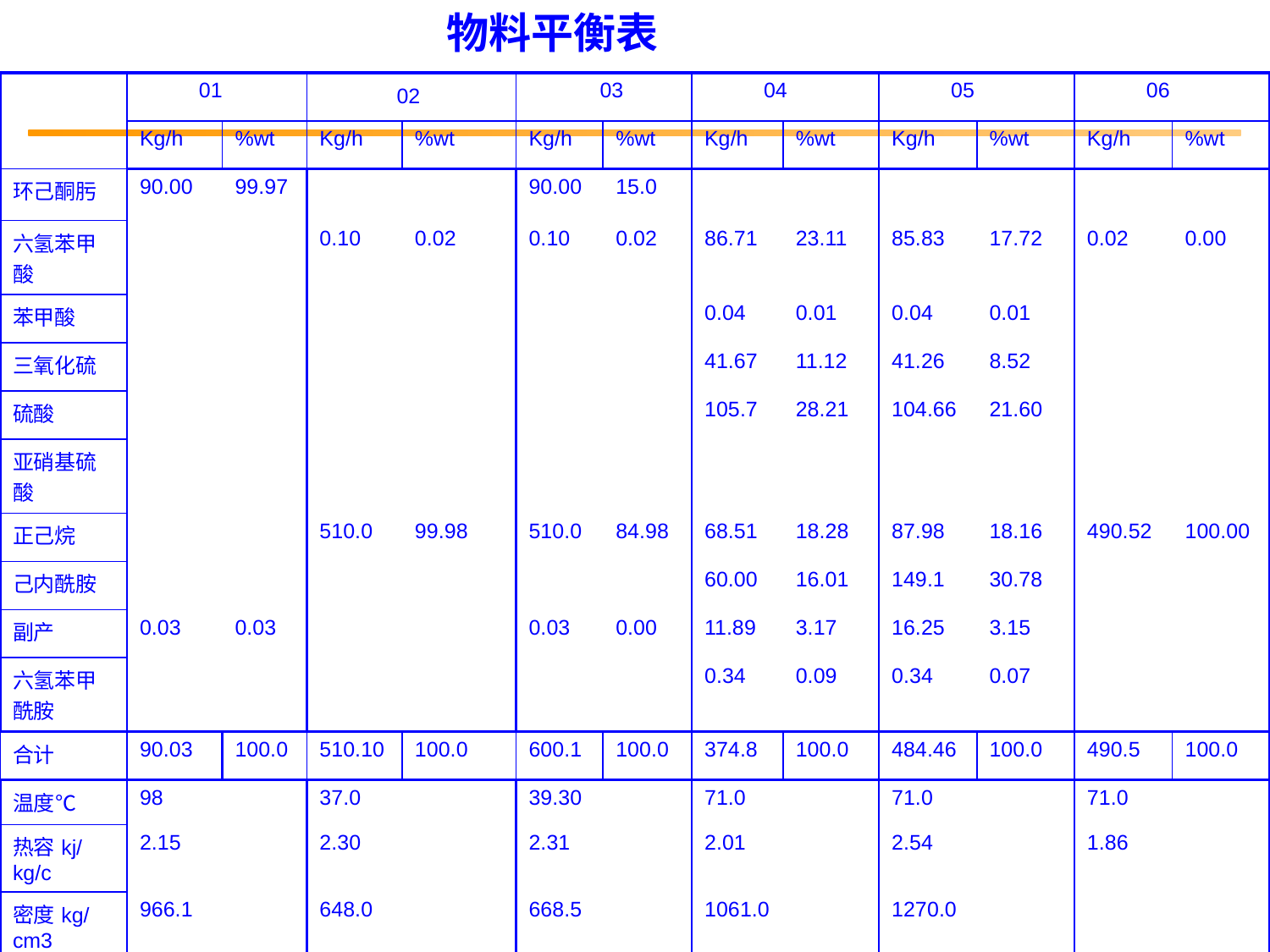

物料平衡表
|  | 01 |  | 02 |  | 03 |  | 04 |  | 05 |  | 06 |  |
| --- | --- | --- | --- | --- | --- | --- | --- | --- | --- | --- | --- | --- |
|  | Kg/h | %wt | Kg/h | %wt | Kg/h | %wt | Kg/h | %wt | Kg/h | %wt | Kg/h | %wt |
| 环己酮肟 | 90.00 | 99.97 |  |  | 90.00 | 15.0 |  |  |  |  |  |  |
| 六氢苯甲酸 |  |  | 0.10 | 0.02 | 0.10 | 0.02 | 86.71 | 23.11 | 85.83 | 17.72 | 0.02 | 0.00 |
| 苯甲酸 |  |  |  |  |  |  | 0.04 | 0.01 | 0.04 | 0.01 |  |  |
| 三氧化硫 |  |  |  |  |  |  | 41.67 | 11.12 | 41.26 | 8.52 |  |  |
| 硫酸 |  |  |  |  |  |  | 105.7 | 28.21 | 104.66 | 21.60 |  |  |
| 亚硝基硫酸 |  |  |  |  |  |  |  |  |  |  |  |  |
| 正己烷 |  |  | 510.0 | 99.98 | 510.0 | 84.98 | 68.51 | 18.28 | 87.98 | 18.16 | 490.52 | 100.00 |
| 己内酰胺 |  |  |  |  |  |  | 60.00 | 16.01 | 149.1 | 30.78 |  |  |
| 副产 | 0.03 | 0.03 |  |  | 0.03 | 0.00 | 11.89 | 3.17 | 16.25 | 3.15 |  |  |
| 六氢苯甲酰胺 |  |  |  |  |  |  | 0.34 | 0.09 | 0.34 | 0.07 |  |  |
| 合计 | 90.03 | 100.0 | 510.10 | 100.0 | 600.1 | 100.0 | 374.8 | 100.0 | 484.46 | 100.0 | 490.5 | 100.0 |
| 温度℃ | 98 |  | 37.0 |  | 39.30 |  | 71.0 |  | 71.0 |  | 71.0 |  |
| 热容kj/kg/c | 2.15 |  | 2.30 |  | 2.31 |  | 2.01 |  | 2.54 |  | 1.86 |  |
| 密度kg/cm3 | 966.1 |  | 648.0 |  | 668.5 |  | 1061.0 |  | 1270.0 |  |  |  |
| 粘度mpa.s | 4.35 |  | 0.26 |  | 0.87 |  | 3.10 |  | 263.0 |  | 0.01 |  |